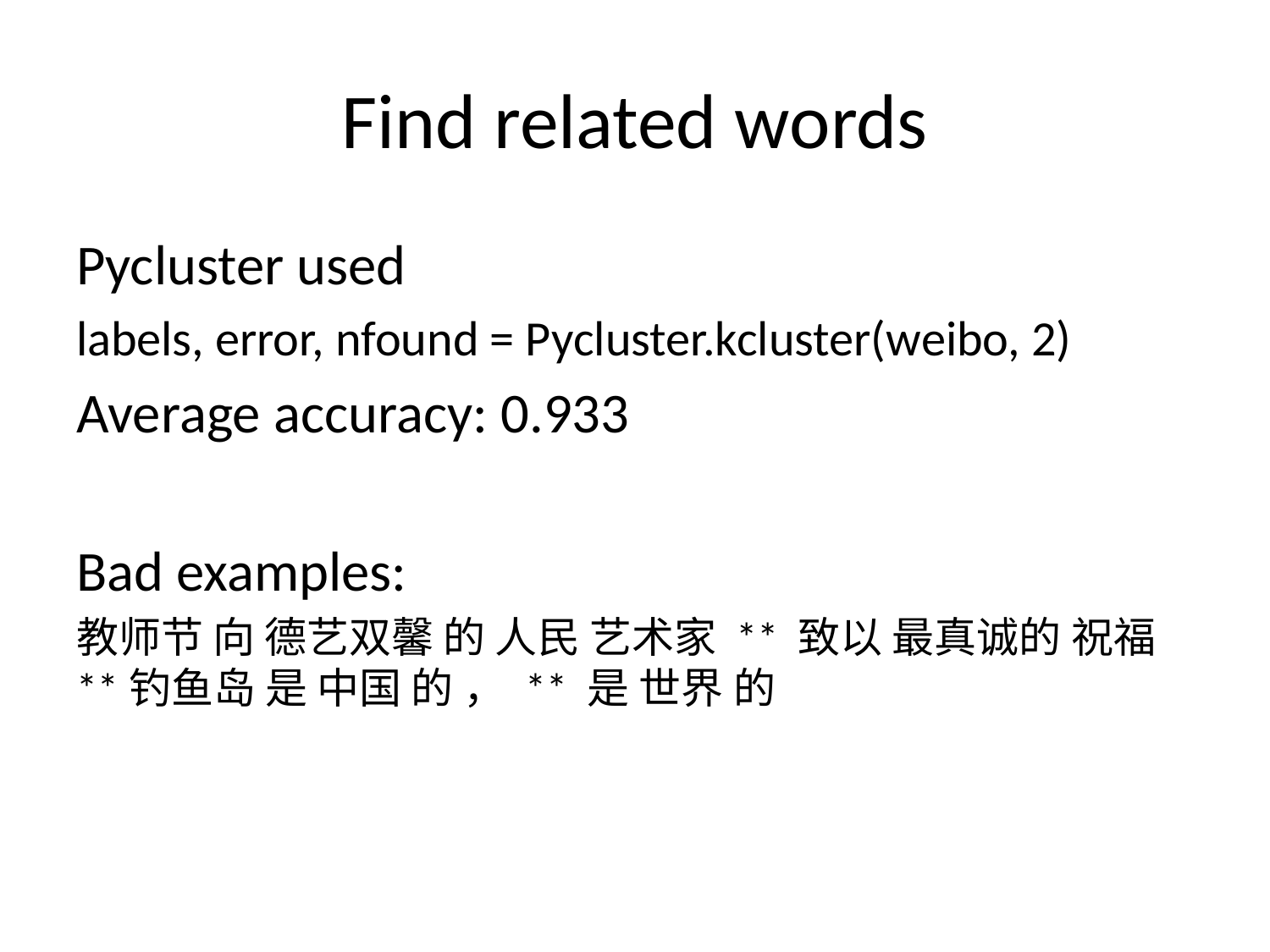

# Find related words
Pycluster used
labels, error, nfound = Pycluster.kcluster(weibo, 2)
Average accuracy: 0.933

Bad examples:
教师节 向 德艺双馨 的 人民 艺术家 ** 致以 最真诚的 祝福**钓鱼岛 是 中国 的 ， ** 是 世界 的